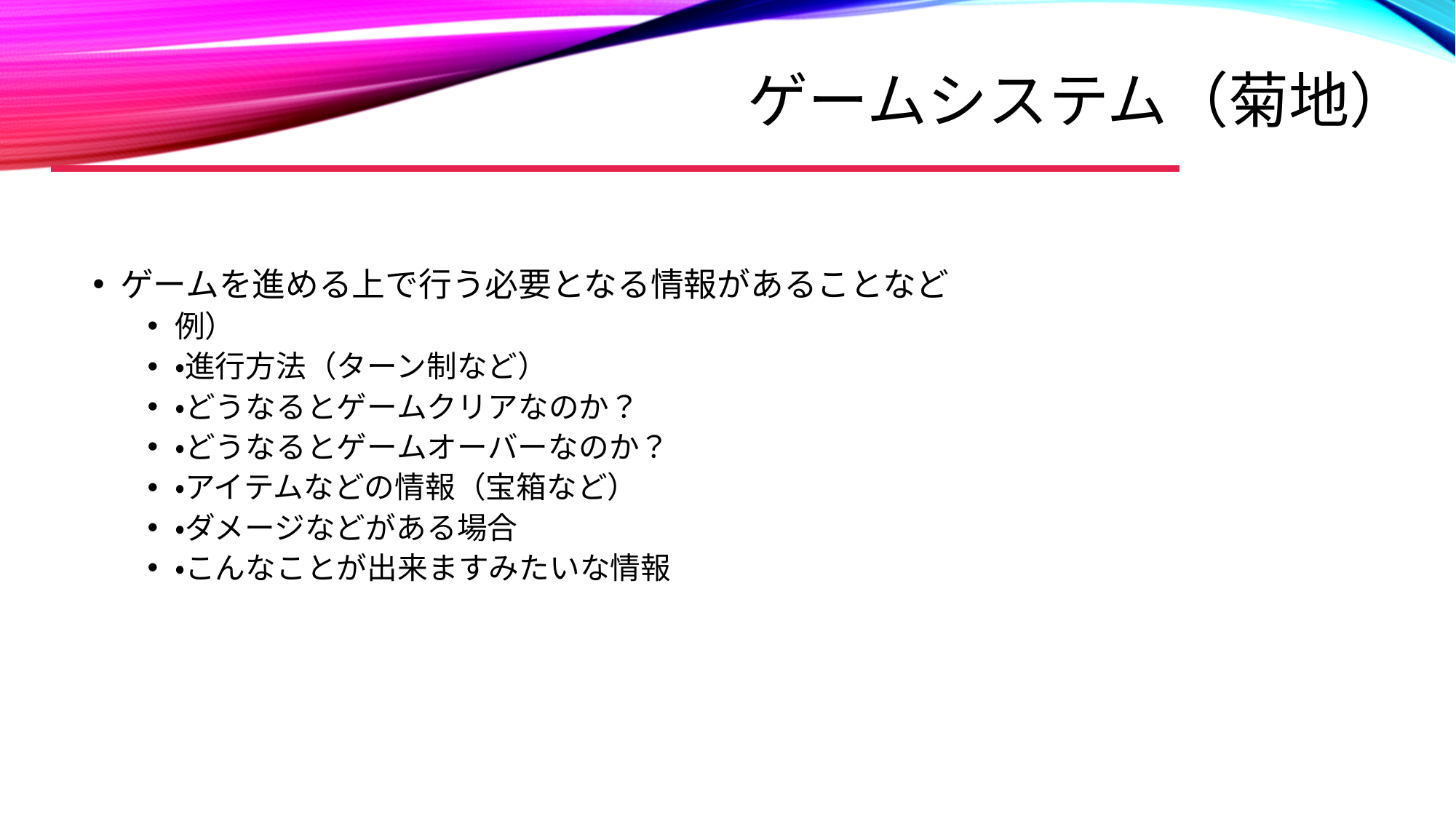

# ゲームシステム（菊地）
ゲームを進める上で行う必要となる情報があることなど
例）
・進行方法（ターン制など）
・どうなるとゲームクリアなのか？
・どうなるとゲームオーバーなのか？
・アイテムなどの情報（宝箱など）
・ダメージなどがある場合
・こんなことが出来ますみたいな情報